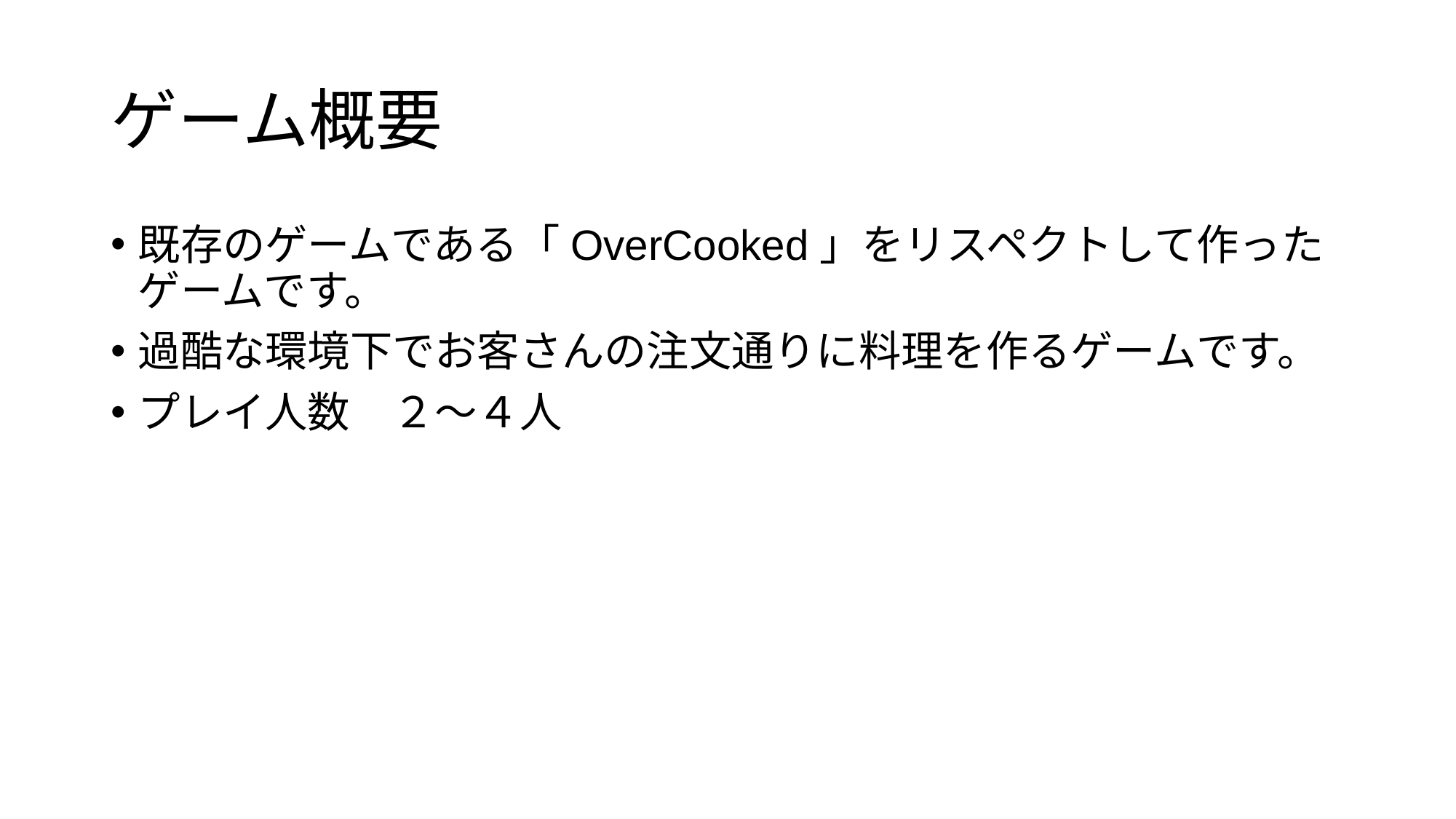

# ゲーム概要
既存のゲームである「OverCooked」をリスペクトして作ったゲームです。
過酷な環境下でお客さんの注文通りに料理を作るゲームです。
プレイ人数　２～４人